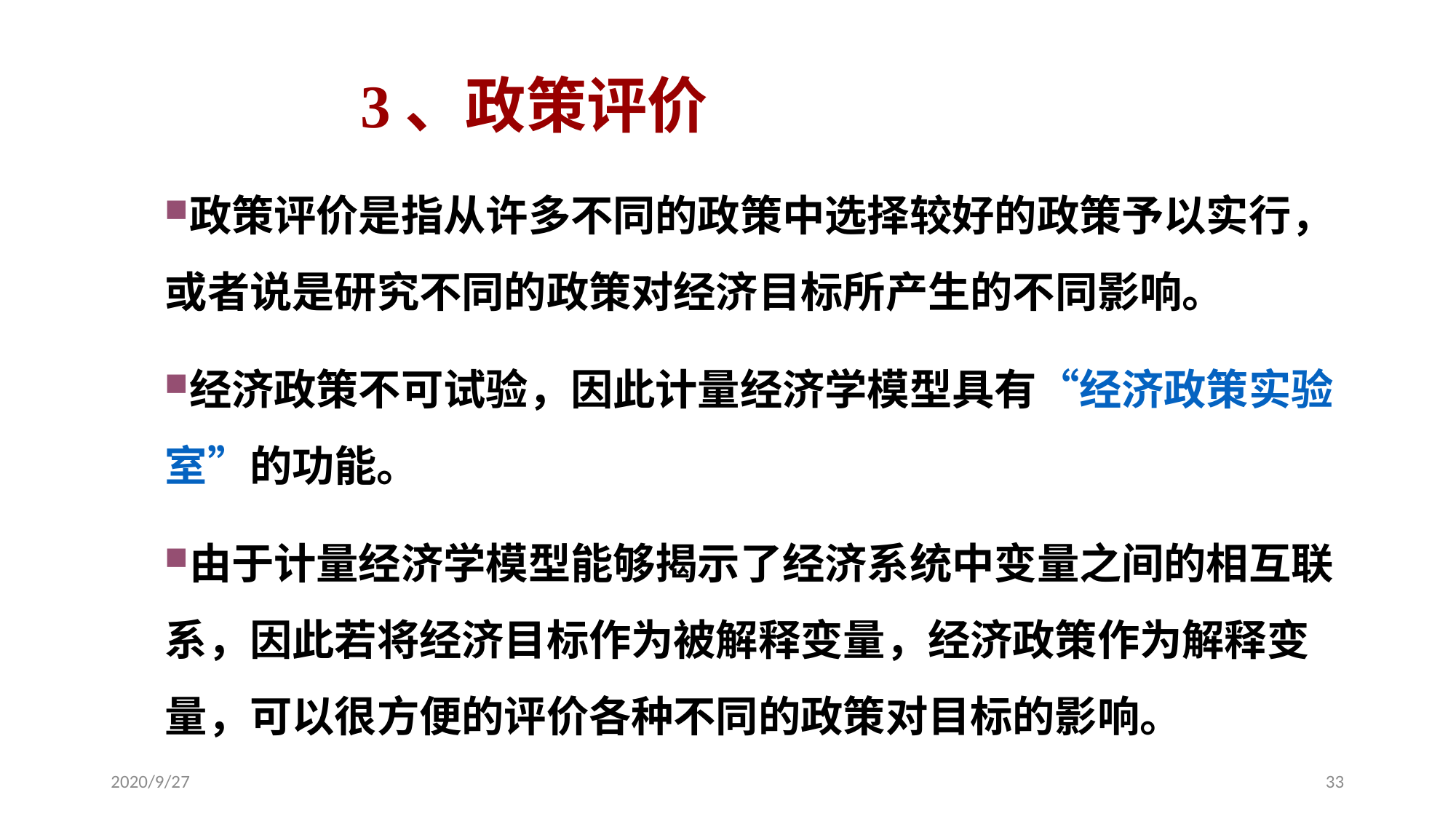

# 3、政策评价
政策评价是指从许多不同的政策中选择较好的政策予以实行，或者说是研究不同的政策对经济目标所产生的不同影响。
经济政策不可试验，因此计量经济学模型具有“经济政策实验室”的功能。
由于计量经济学模型能够揭示了经济系统中变量之间的相互联系，因此若将经济目标作为被解释变量，经济政策作为解释变量，可以很方便的评价各种不同的政策对目标的影响。
2020/9/27
33